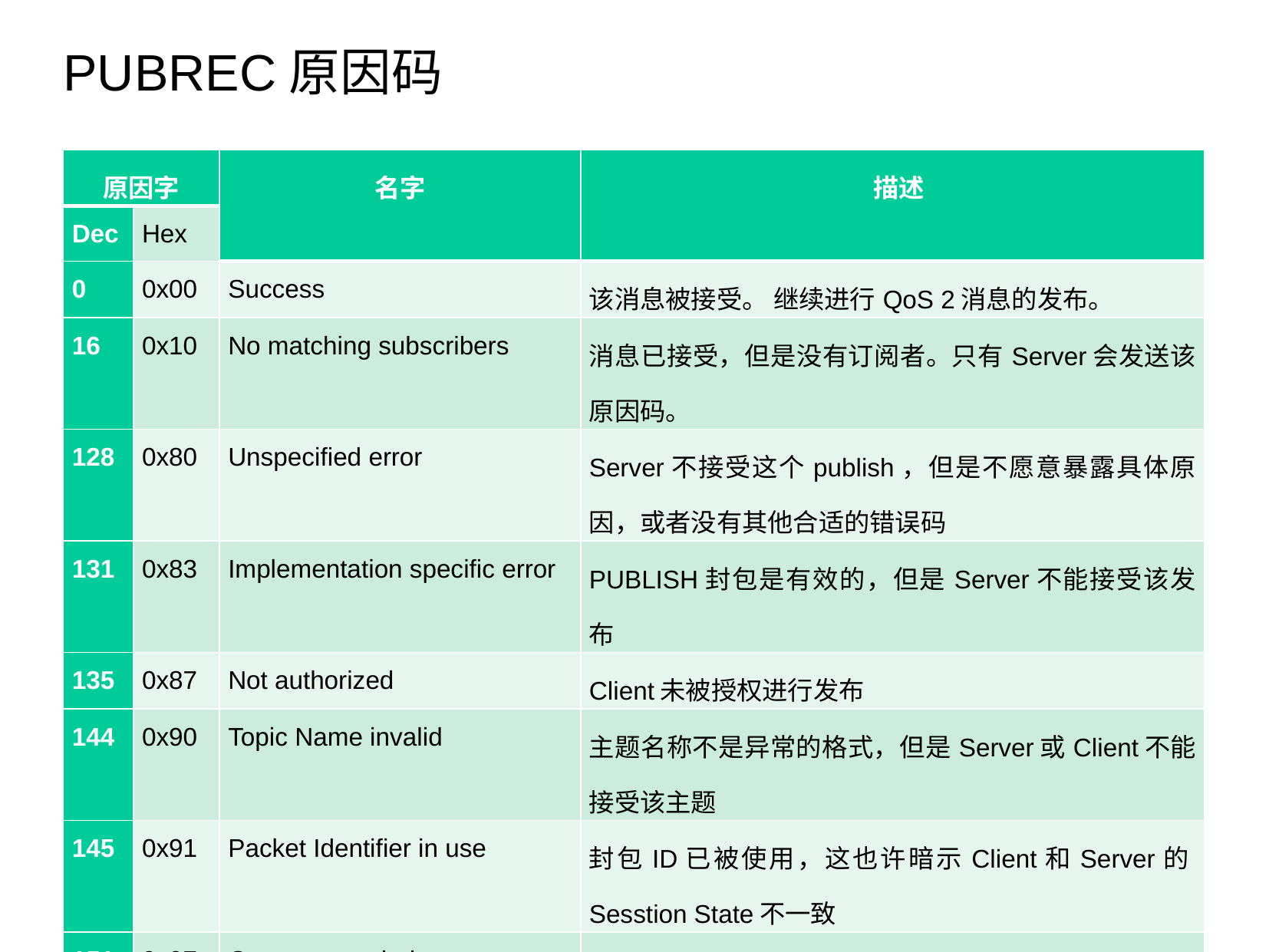

PUBREC原因码
| 原因字 |  | 名字 | 描述 |
| --- | --- | --- | --- |
| Dec | Hex |  |  |
| 0 | 0x00 | Success | 该消息被接受。 继续进行QoS 2消息的发布。 |
| 16 | 0x10 | No matching subscribers | 消息已接受，但是没有订阅者。只有Server会发送该原因码。 |
| 128 | 0x80 | Unspecified error | Server不接受这个publish，但是不愿意暴露具体原因，或者没有其他合适的错误码 |
| 131 | 0x83 | Implementation specific error | PUBLISH封包是有效的，但是Server不能接受该发布 |
| 135 | 0x87 | Not authorized | Client未被授权进行发布 |
| 144 | 0x90 | Topic Name invalid | 主题名称不是异常的格式，但是Server或Client不能接受该主题 |
| 145 | 0x91 | Packet Identifier in use | 封包ID已被使用，这也许暗示Client和Server的Sesstion State不一致 |
| 151 | 0x97 | Quota exceeded | 超过了管理或者实现的限制 |
| 153 | 0x99 | Payload format invalid | Payload与Payload Format Indicator指示的格式不符 |